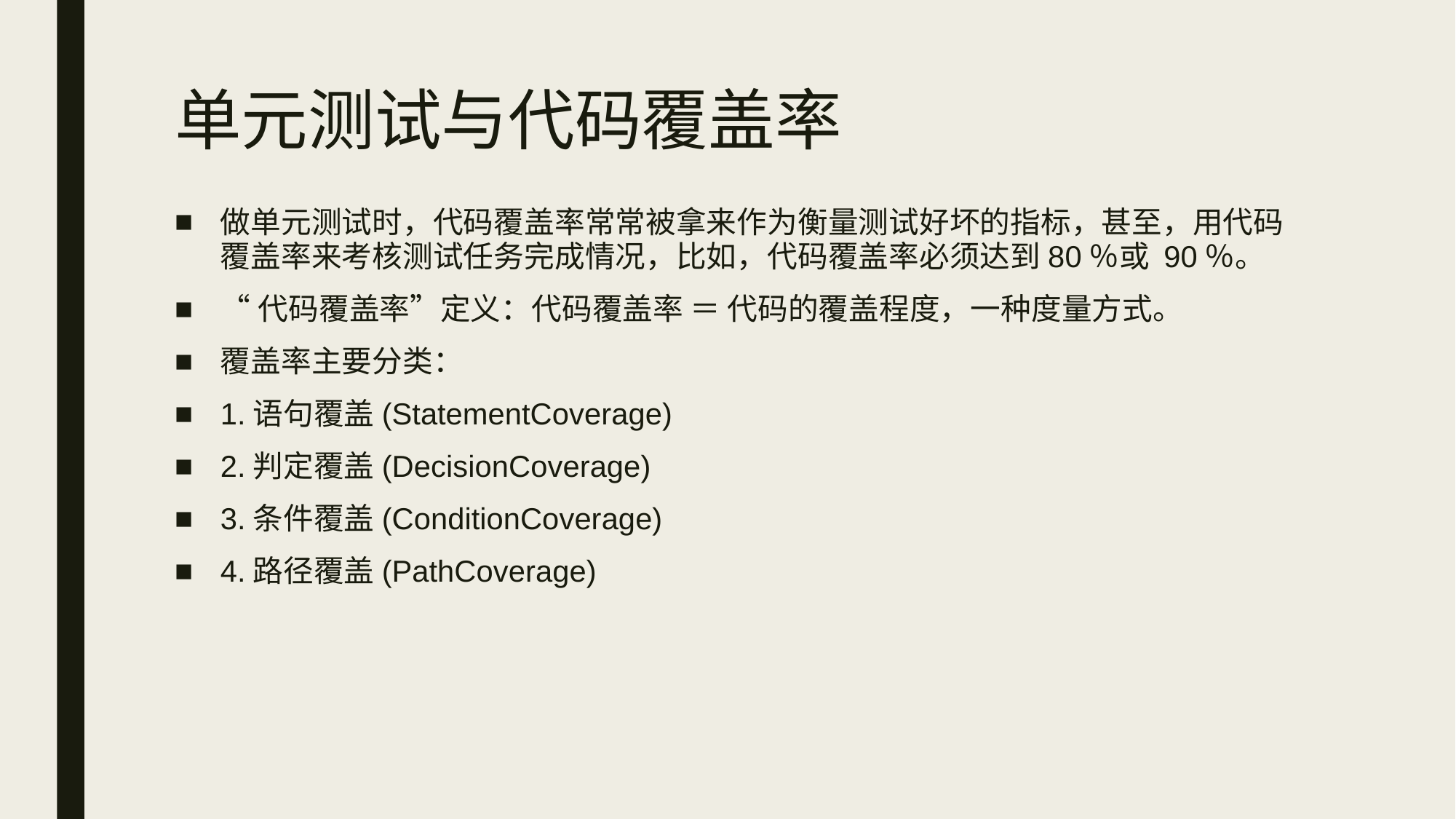

# 单元测试与代码覆盖率
做单元测试时，代码覆盖率常常被拿来作为衡量测试好坏的指标，甚至，用代码覆盖率来考核测试任务完成情况，比如，代码覆盖率必须达到80％或 90％。
“代码覆盖率”定义：代码覆盖率 ＝ 代码的覆盖程度，一种度量方式。
覆盖率主要分类：
1.语句覆盖(StatementCoverage)
2.判定覆盖(DecisionCoverage)
3.条件覆盖(ConditionCoverage)
4.路径覆盖(PathCoverage)